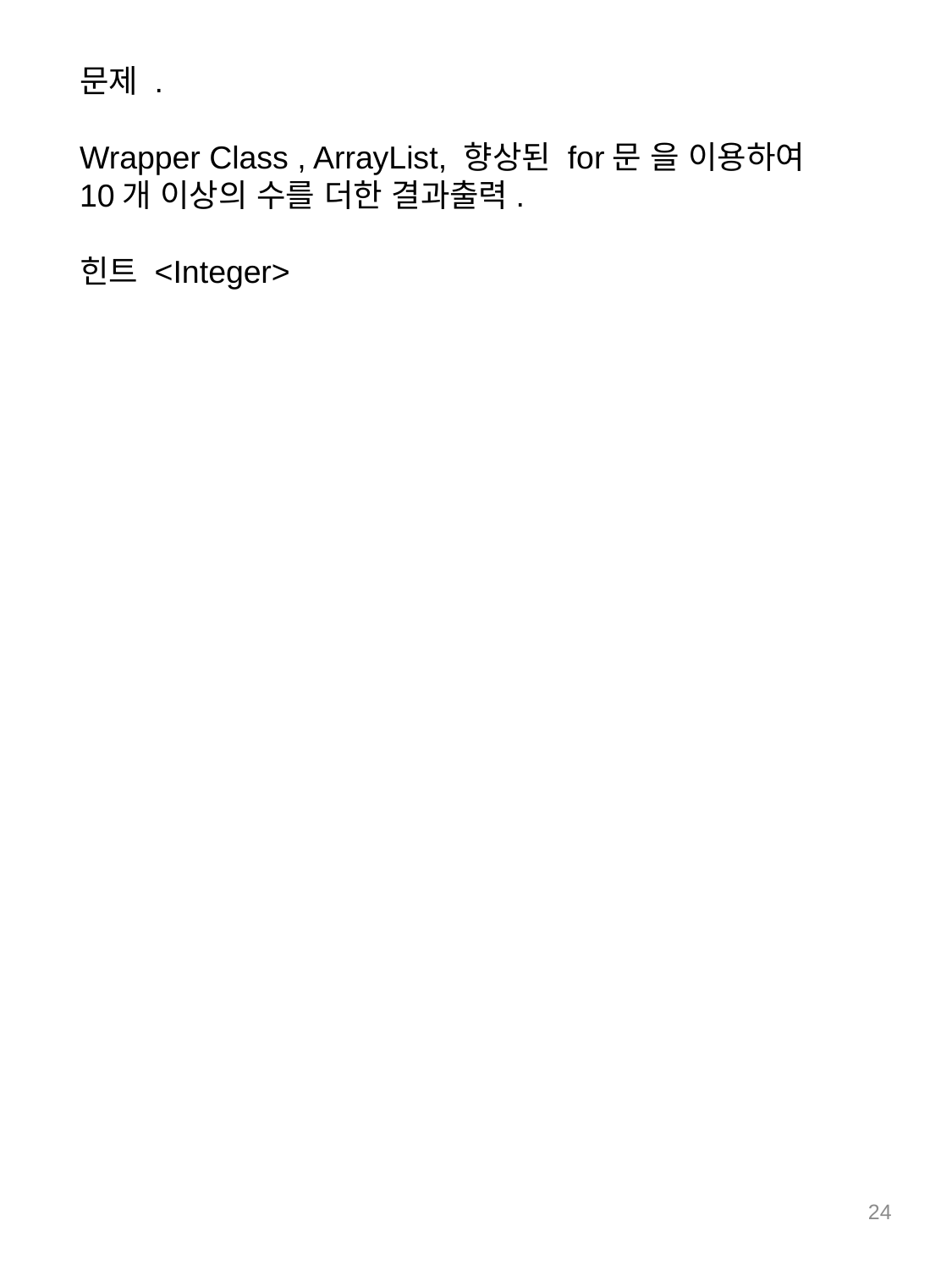

문제 .

Wrapper Class , ArrayList, 향상된 for문 을 이용하여
10개 이상의 수를 더한 결과출력.

힌트 <Integer>
24